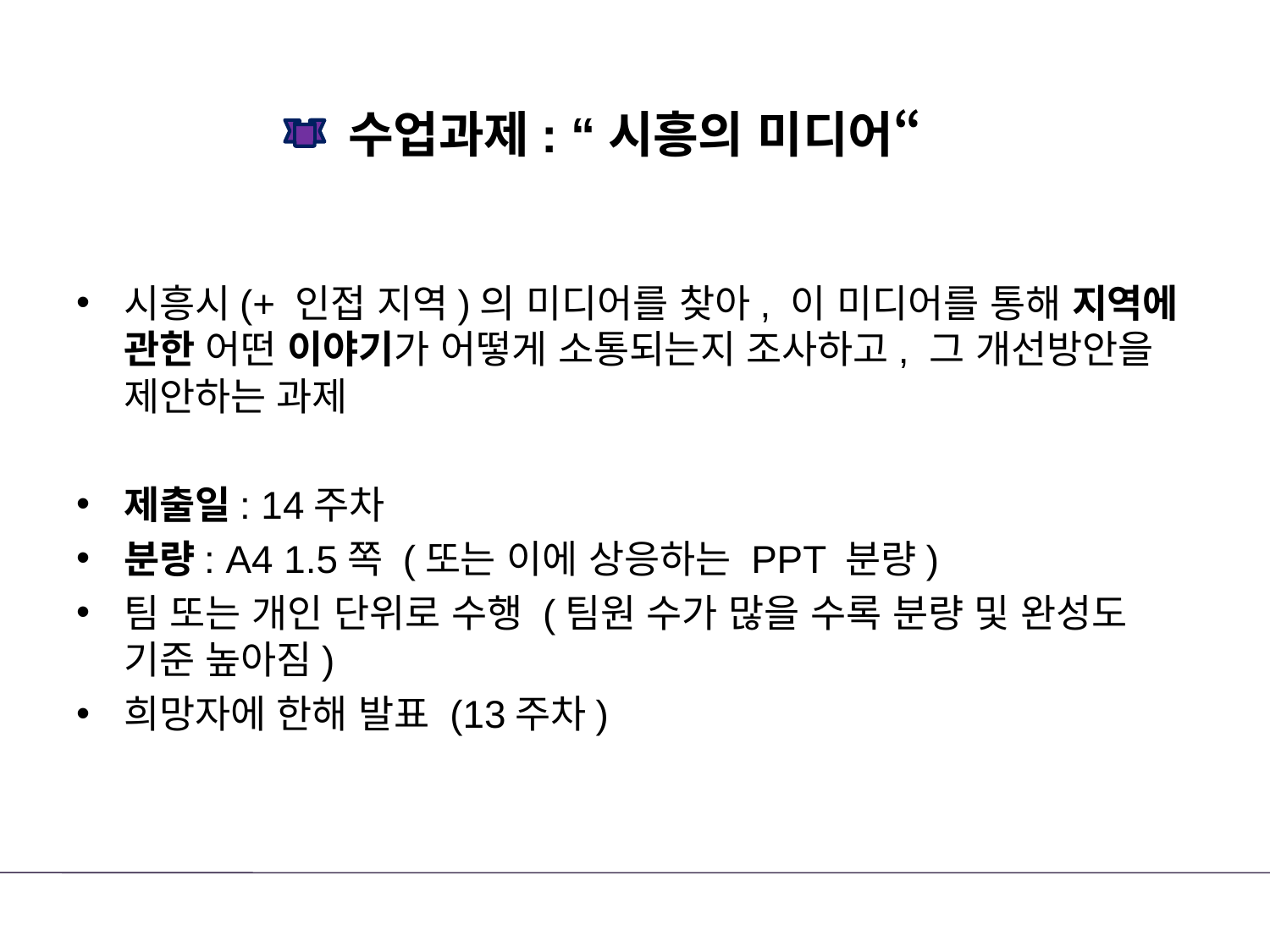

# 수업과제: “시흥의 미디어“

시흥시(+ 인접 지역)의 미디어를 찾아, 이 미디어를 통해 지역에 관한 어떤 이야기가 어떻게 소통되는지 조사하고, 그 개선방안을 제안하는 과제

제출일: 14주차
분량: A4 1.5쪽 (또는 이에 상응하는 PPT 분량)
팀 또는 개인 단위로 수행 (팀원 수가 많을 수록 분량 및 완성도 기준 높아짐)
희망자에 한해 발표 (13주차)